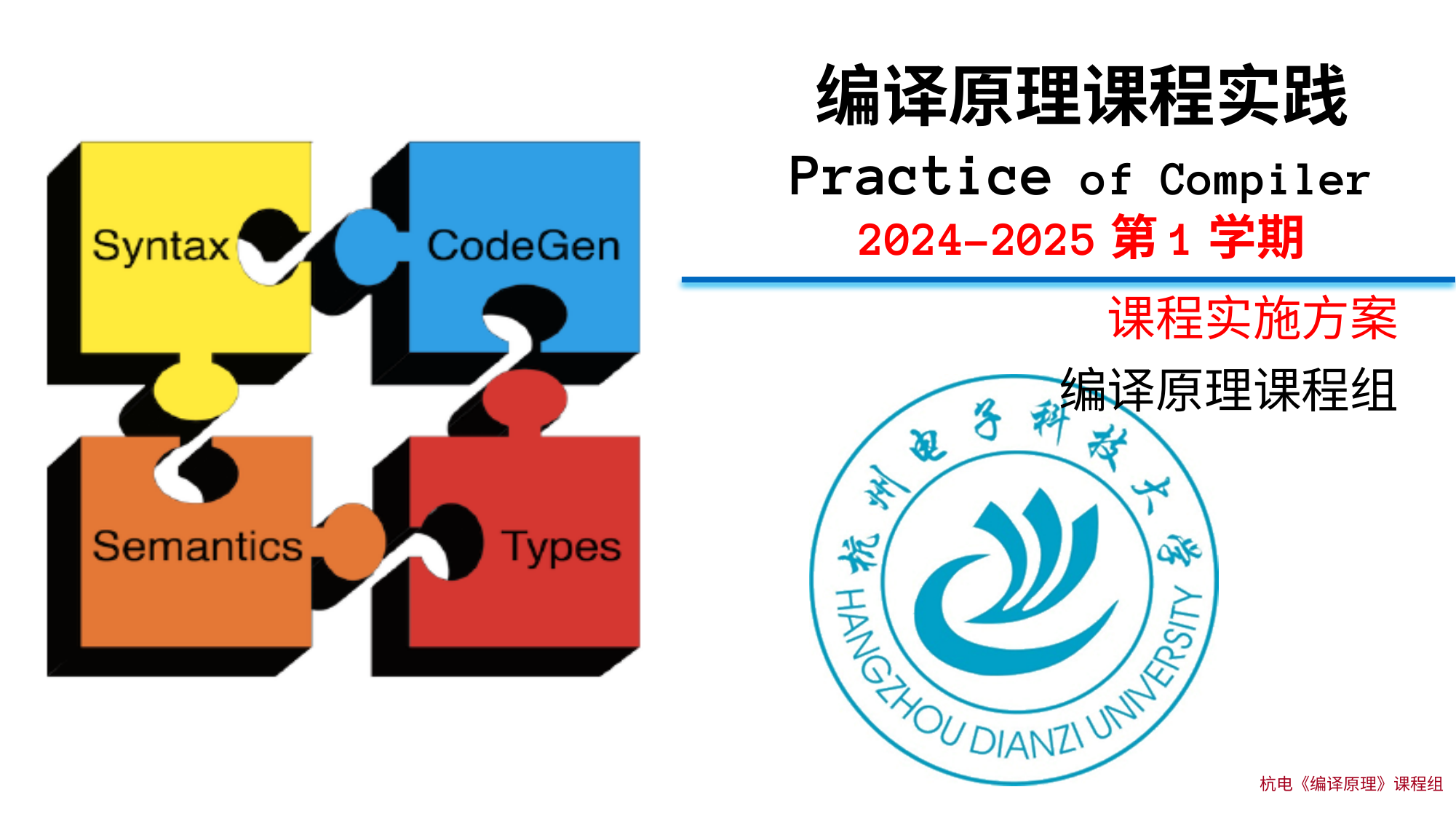

# 编译原理课程实践 Practice of Compiler 2024-2025第1学期
课程实施方案
编译原理课程组